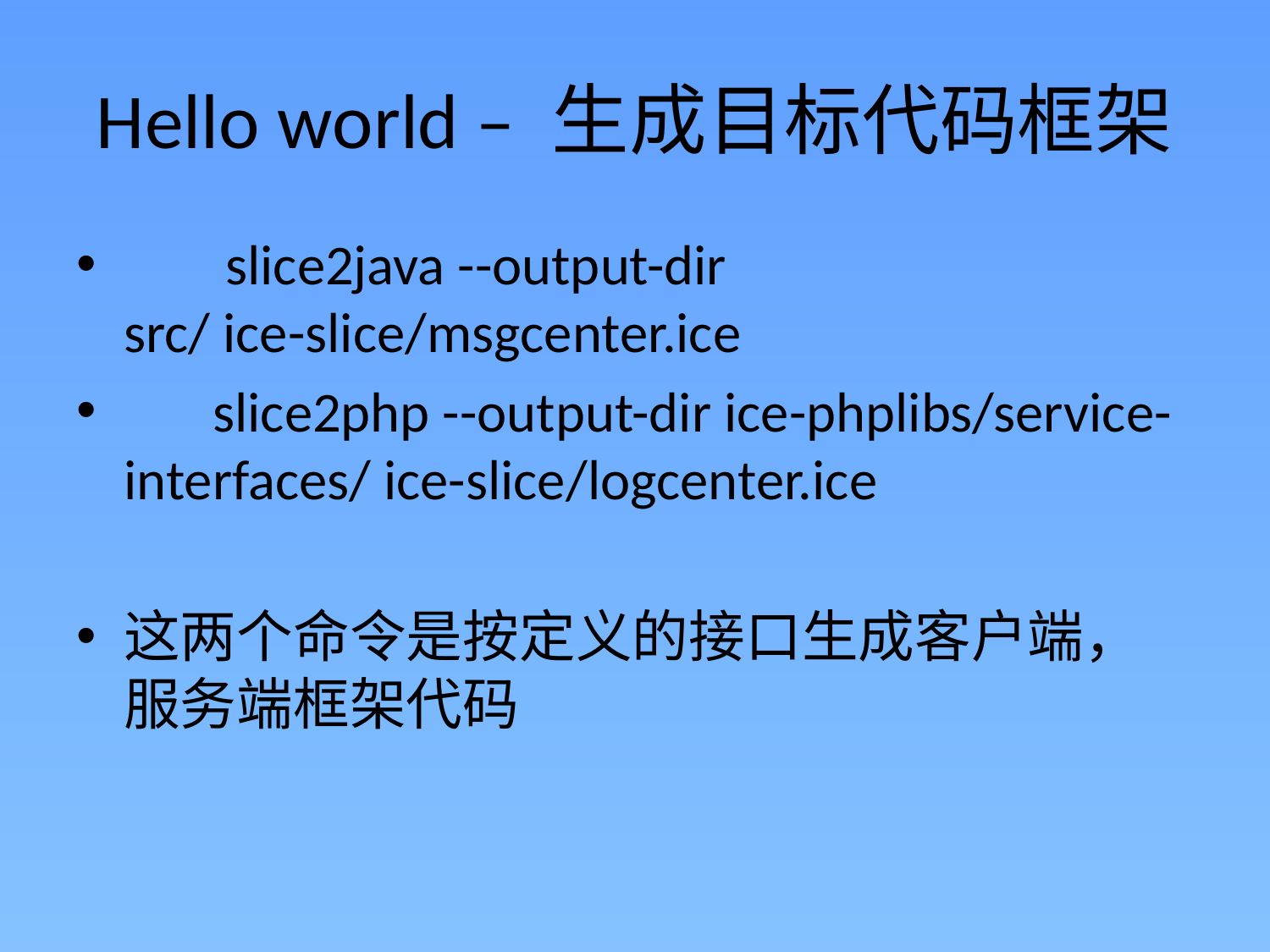

# Hello world – 生成目标代码框架
        slice2java --output-dir src/ ice-slice/msgcenter.ice
       slice2php --output-dir ice-phplibs/service-interfaces/ ice-slice/logcenter.ice

这两个命令是按定义的接口生成客户端，服务端框架代码